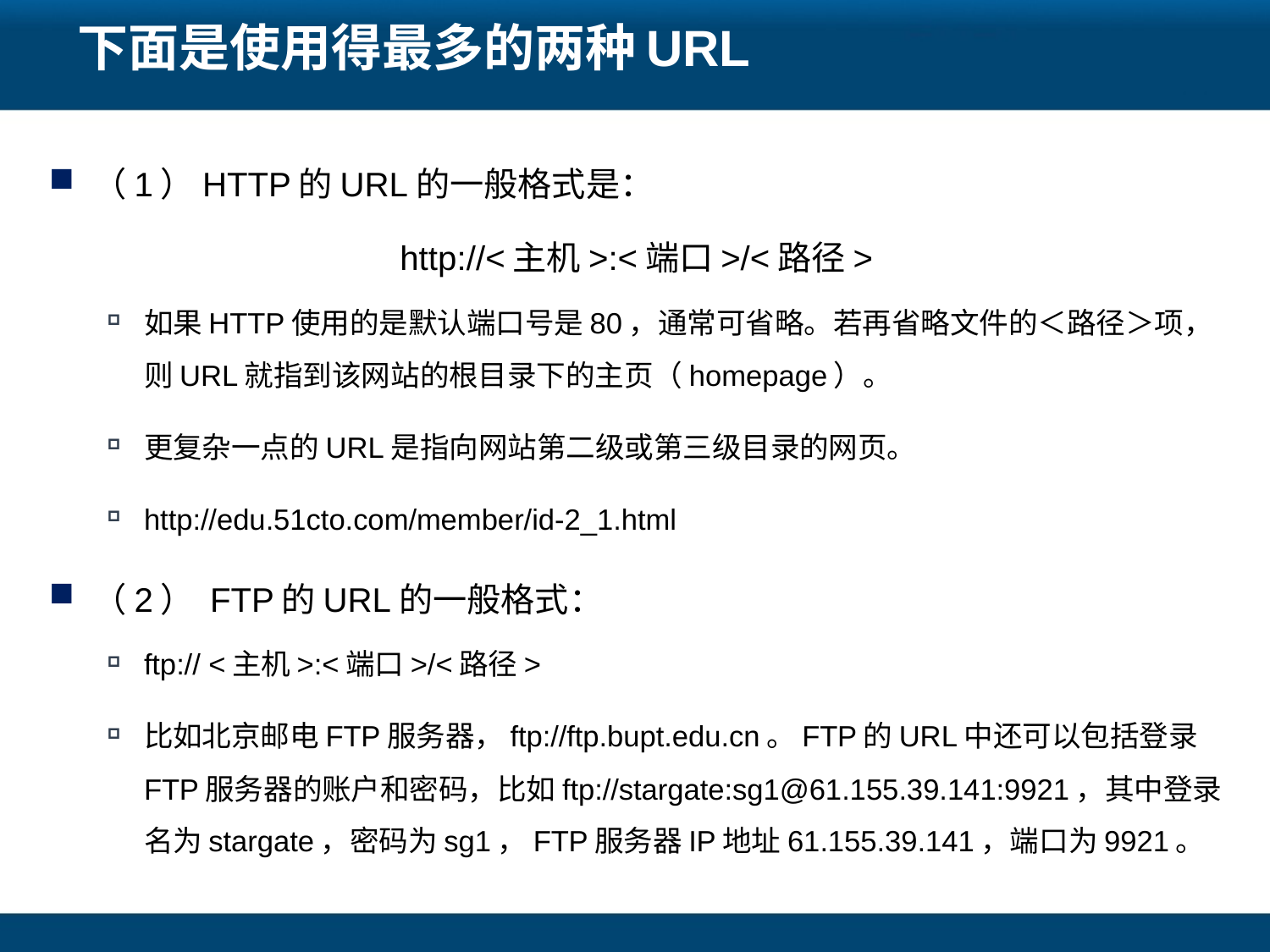

# 下面是使用得最多的两种URL
（1）HTTP的URL的一般格式是：
http://<主机>:<端口>/<路径>
如果HTTP使用的是默认端口号是80，通常可省略。若再省略文件的＜路径＞项，则URL就指到该网站的根目录下的主页（homepage）。
更复杂一点的URL是指向网站第二级或第三级目录的网页。
http://edu.51cto.com/member/id-2_1.html
（2） FTP的URL的一般格式：
ftp:// <主机>:<端口>/<路径>
比如北京邮电FTP服务器，ftp://ftp.bupt.edu.cn。FTP的URL中还可以包括登录FTP服务器的账户和密码，比如ftp://stargate:sg1@61.155.39.141:9921，其中登录名为stargate，密码为sg1，FTP服务器IP地址61.155.39.141，端口为9921。